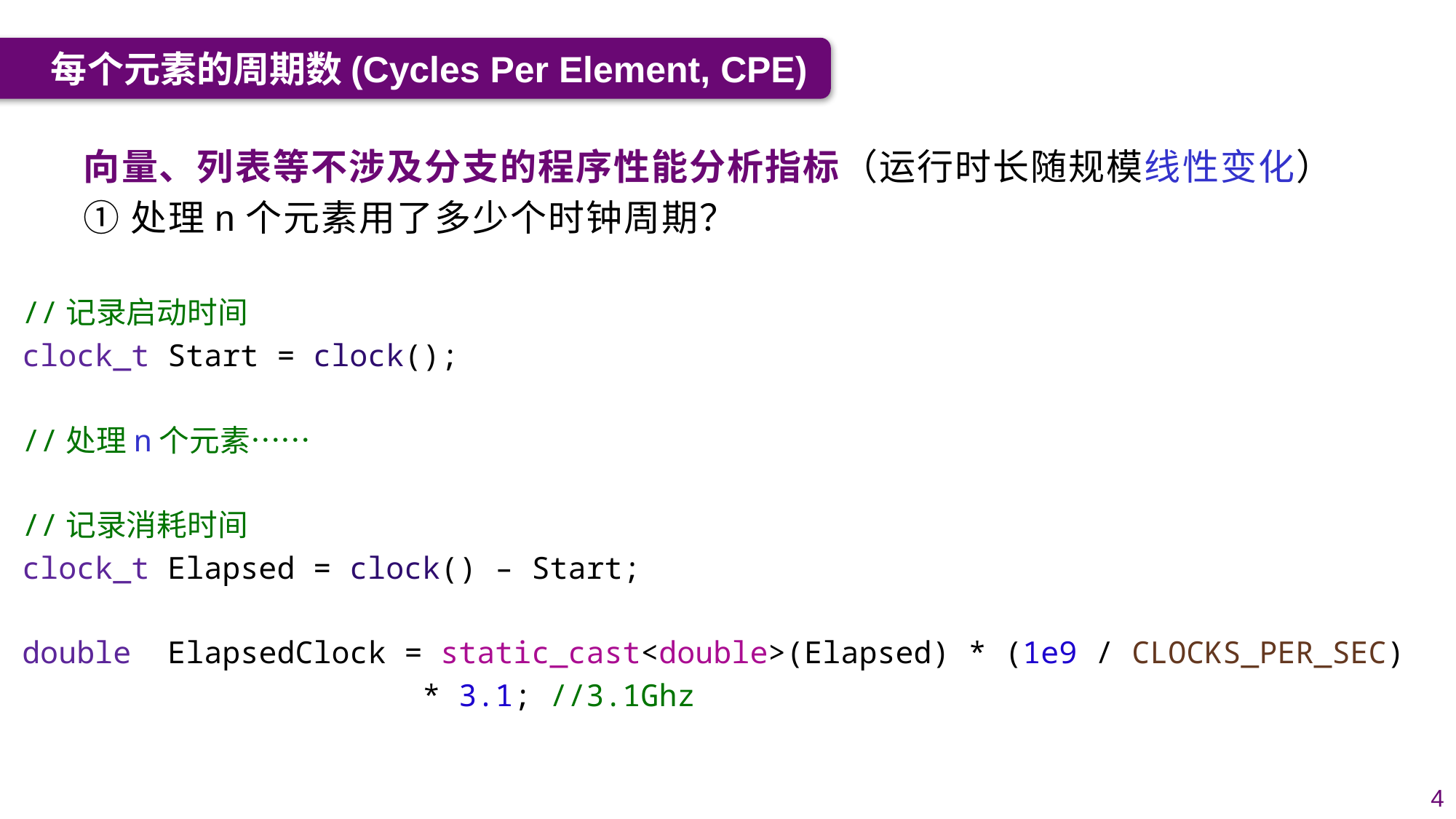

每个元素的周期数(Cycles Per Element, CPE)
向量、列表等不涉及分支的程序性能分析指标（运行时长随规模线性变化）
①处理n个元素用了多少个时钟周期？
//记录启动时间
clock_t Start = clock();

//处理n个元素……

//记录消耗时间
clock_t Elapsed = clock() – Start;

double  ElapsedClock = static_cast<double>(Elapsed) * (1e9 / CLOCKS_PER_SEC)
                      * 3.1; //3.1Ghz
4